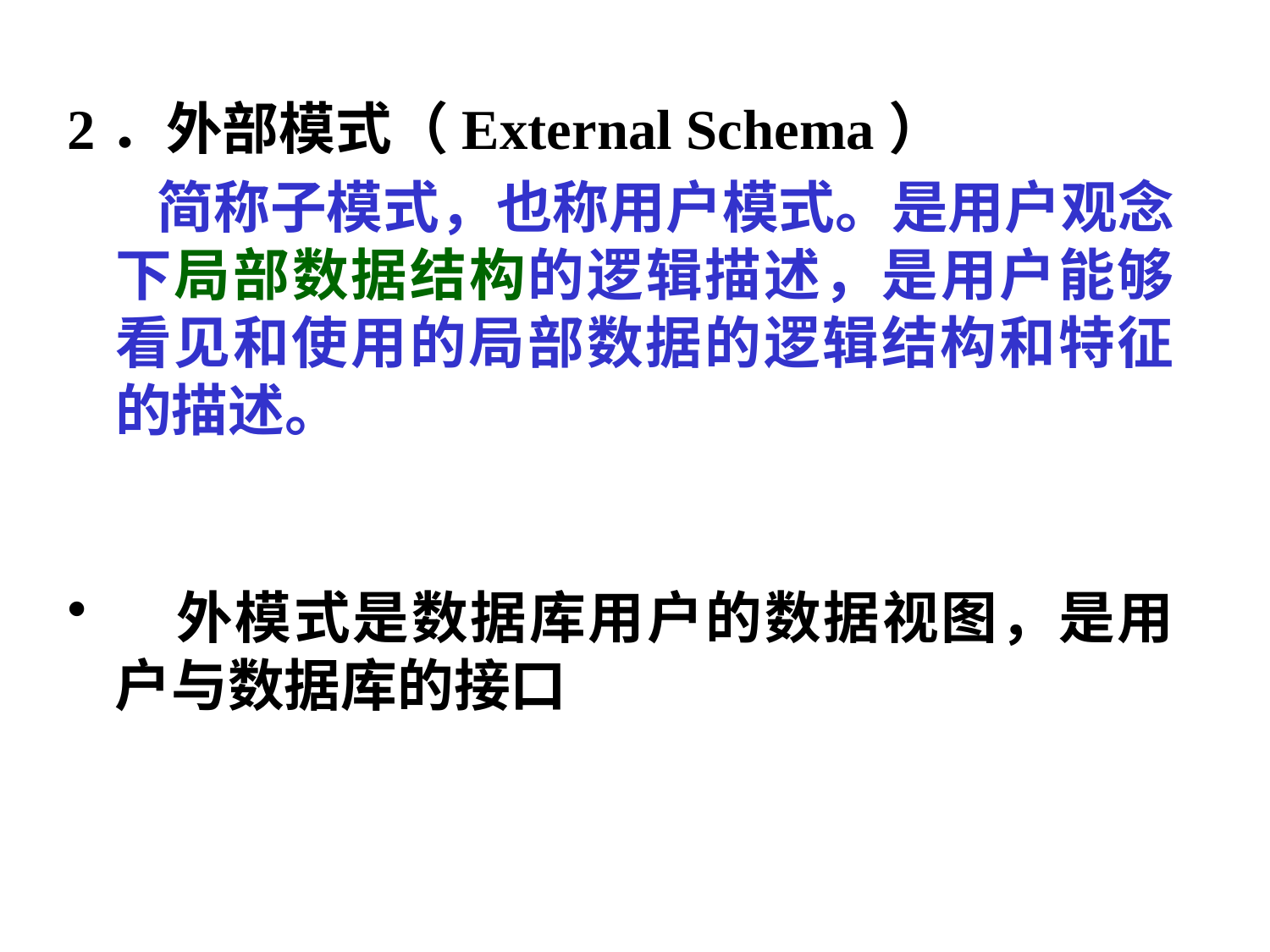

2．外部模式（External Schema）
      简称子模式，也称用户模式。是用户观念下局部数据结构的逻辑描述，是用户能够看见和使用的局部数据的逻辑结构和特征的描述。

   外模式是数据库用户的数据视图，是用户与数据库的接口